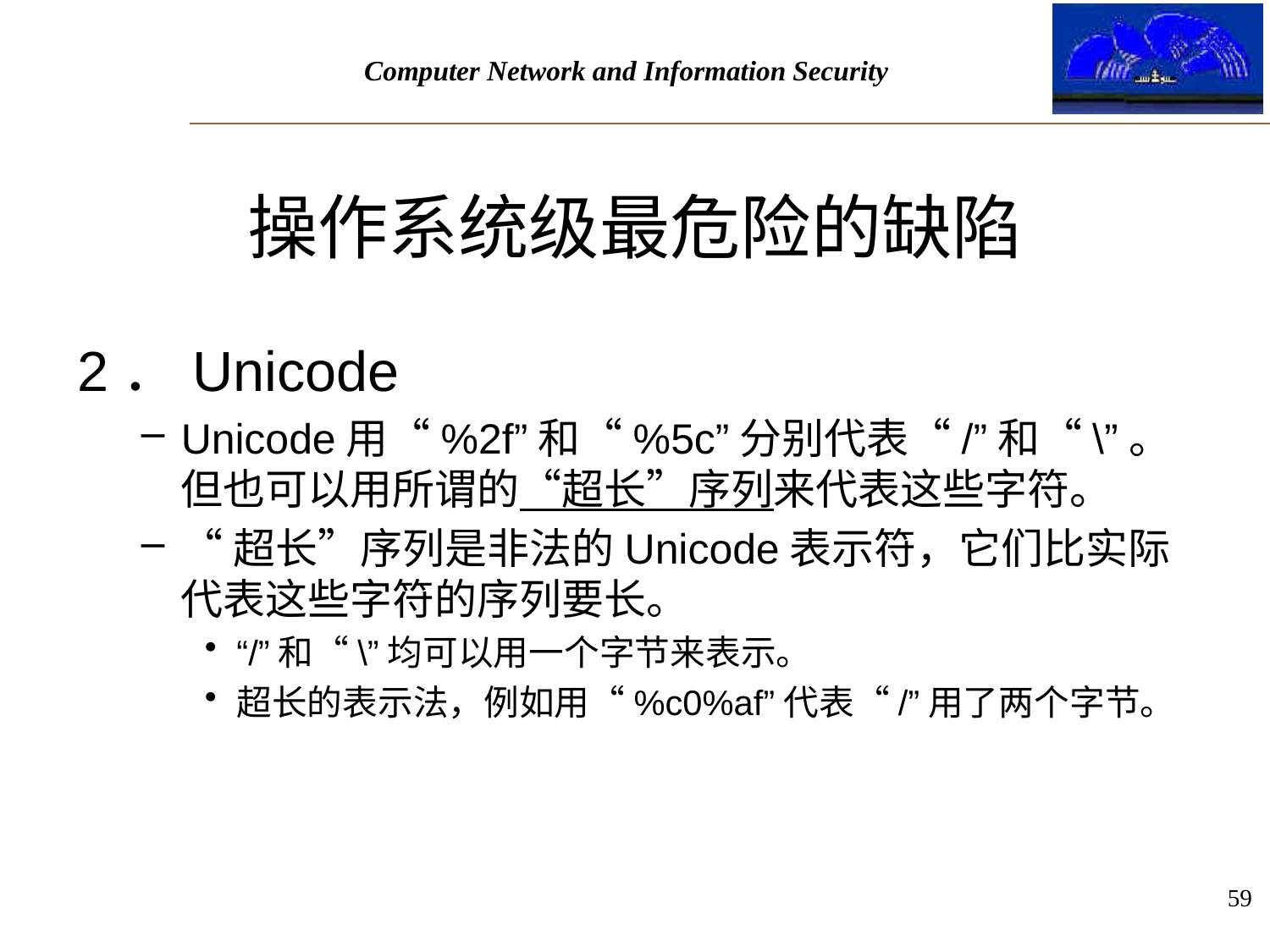

# 操作系统级最危险的缺陷
2．Unicode
Unicode用“%2f”和“%5c”分别代表“/”和“\”。但也可以用所谓的“超长”序列来代表这些字符。
“超长”序列是非法的Unicode表示符，它们比实际代表这些字符的序列要长。
“/”和“\”均可以用一个字节来表示。
超长的表示法，例如用“%c0%af”代表“/”用了两个字节。
59